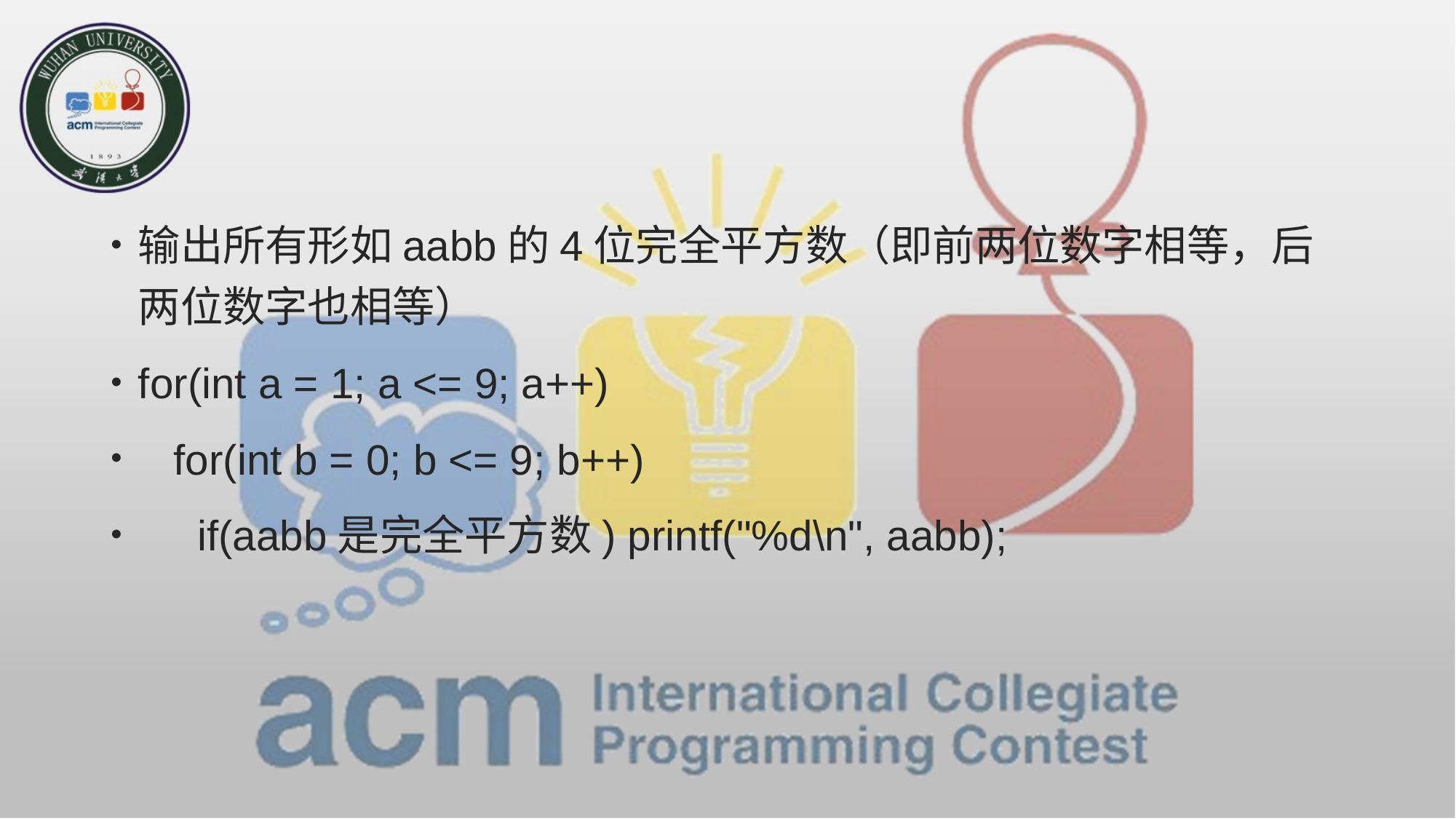

#
输出所有形如aabb的4位完全平方数（即前两位数字相等，后两位数字也相等）
for(int a = 1; a <= 9; a++)
   for(int b = 0; b <= 9; b++)
     if(aabb是完全平方数) printf("%d\n", aabb);